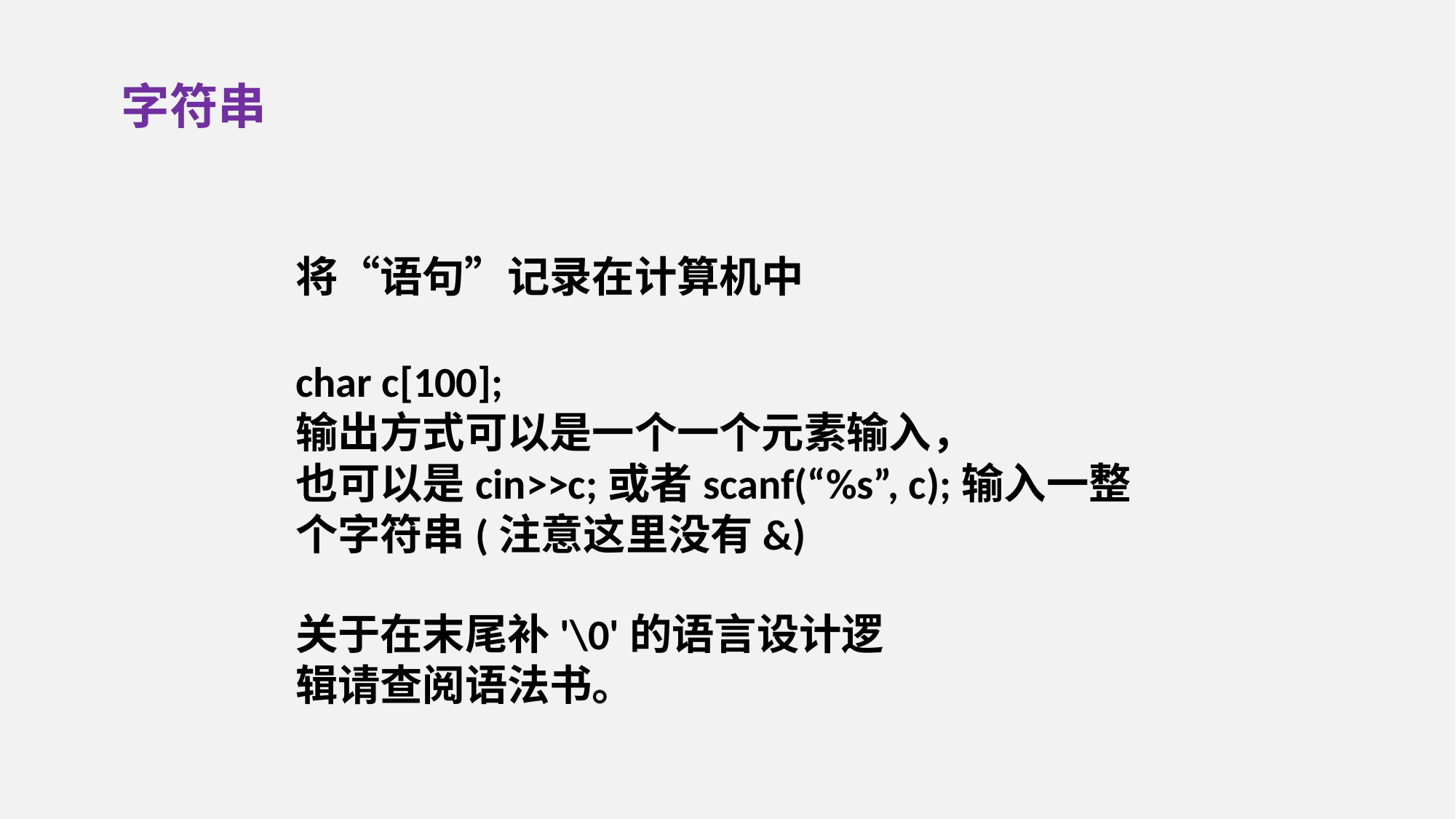

字符串
将“语句”记录在计算机中
char c[100];
输出方式可以是一个一个元素输入，
也可以是cin>>c;或者scanf(“%s”, c);输入一整个字符串(注意这里没有&)
关于在末尾补'\0'的语言设计逻辑请查阅语法书。